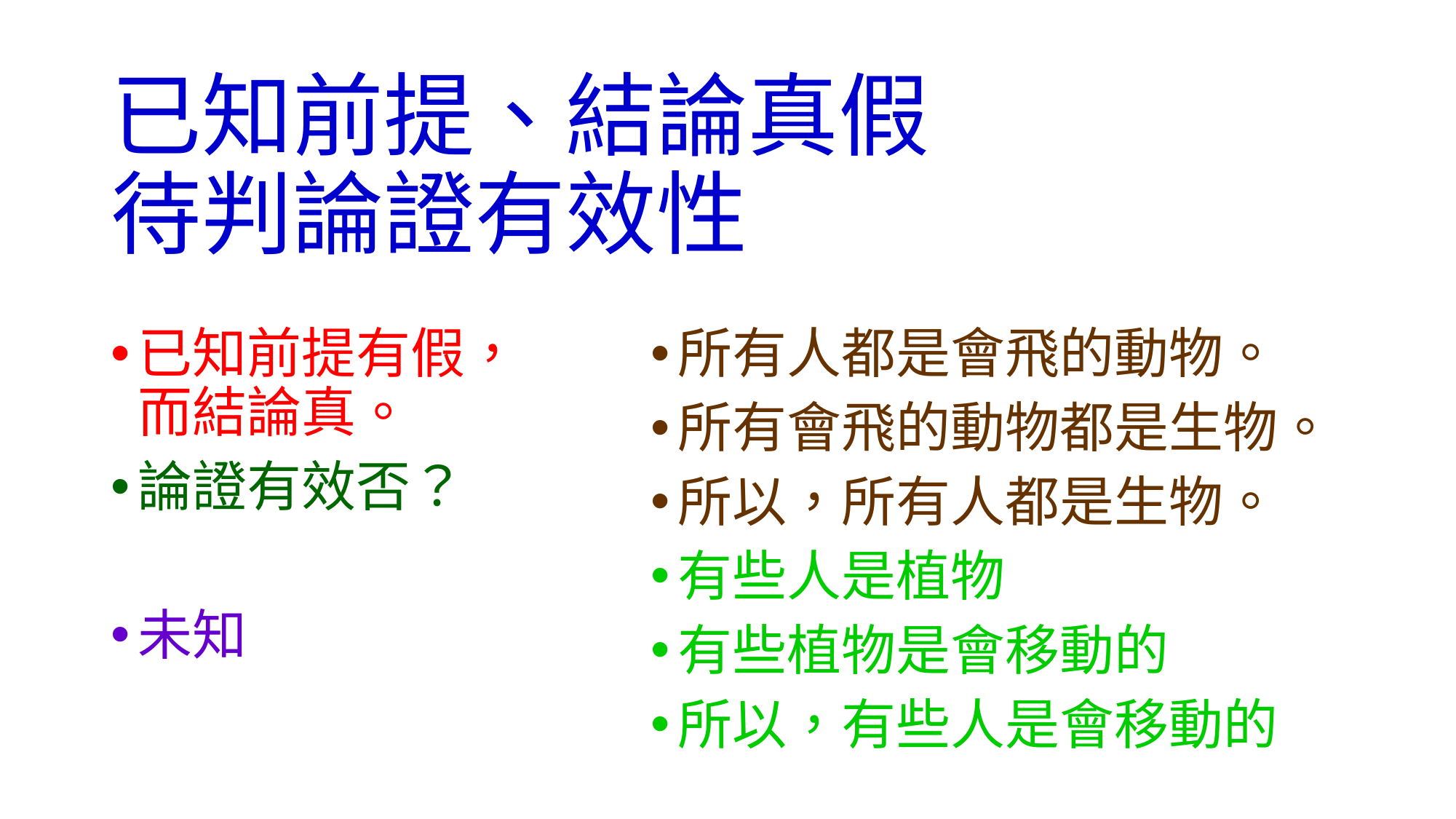

# 已知前提、結論真假 待判論證有效性
已知前提有假，而結論真。
論證有效否？

未知

所有人都是會飛的動物。
所有會飛的動物都是生物。
所以，所有人都是生物。
有些人是植物
有些植物是會移動的
所以，有些人是會移動的